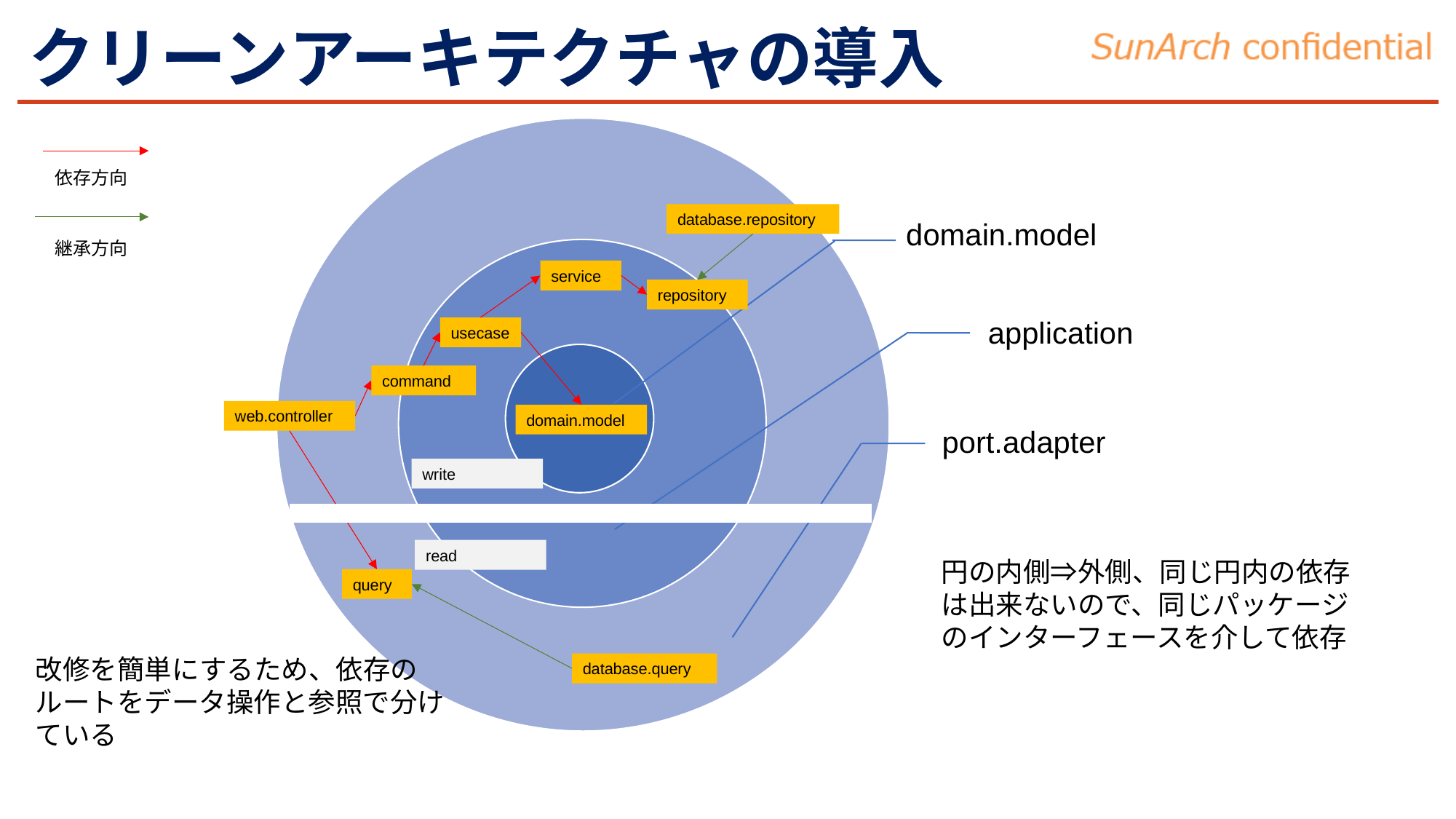

# クリーンアーキテクチャの導入
domain.model
application
port.adapter
依存方向
database.repository
継承方向
service
repository
usecase
command
web.controller
domain.model
write

read
円の内側⇒外側、同じ円内の依存は出来ないので、同じパッケージのインターフェースを介して依存
query
改修を簡単にするため、依存のルートをデータ操作と参照で分けている
database.query